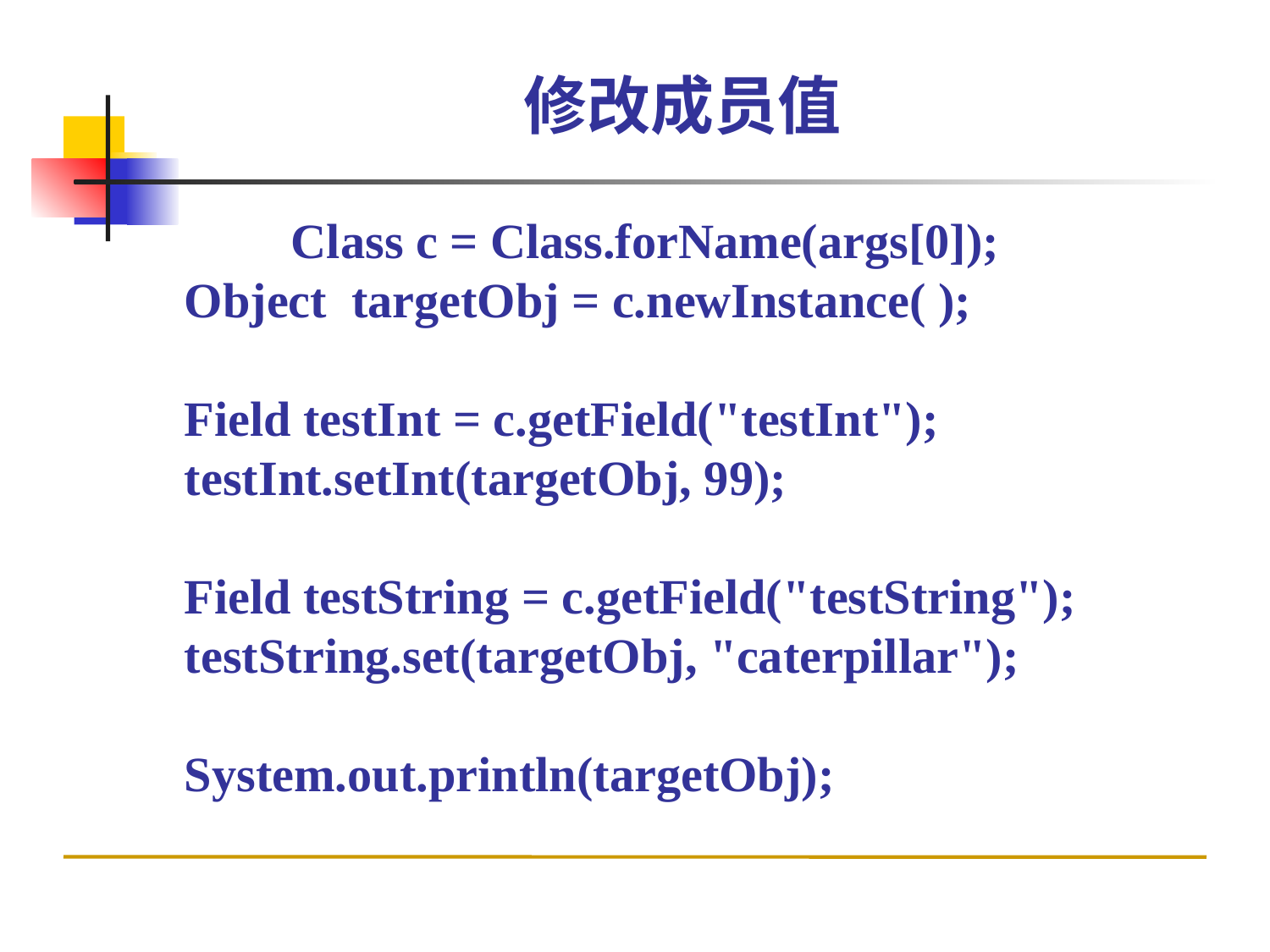

# 修改成员值
		Class c = Class.forName(args[0]);
            Object  targetObj = c.newInstance( );

            Field testInt = c.getField("testInt");
            testInt.setInt(targetObj, 99);

            Field testString = c.getField("testString");
            testString.set(targetObj, "caterpillar");

            System.out.println(targetObj);